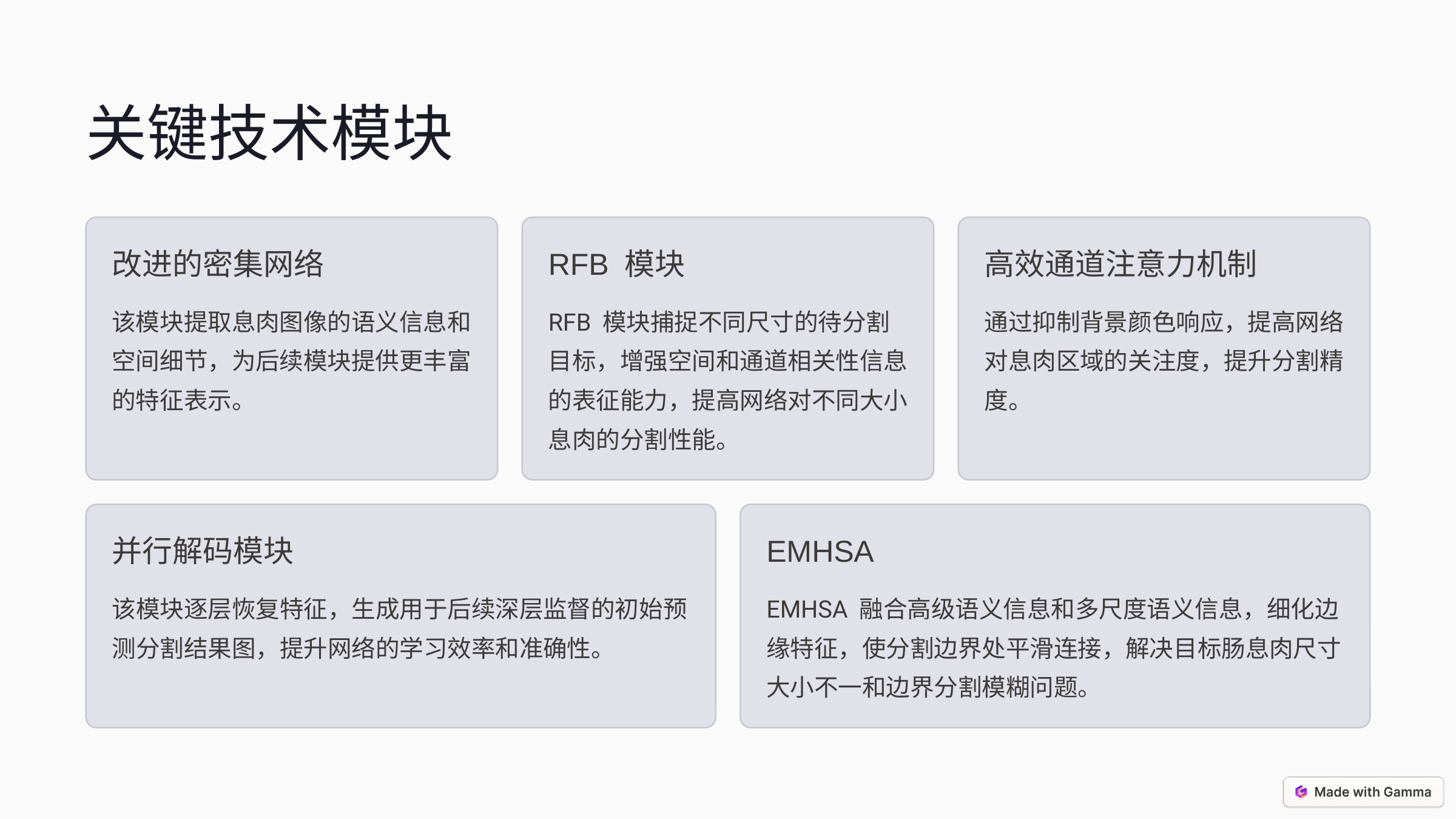

关键技术模块

改进的密集网络
RFB 模块
高效通道注意力机制
该模块提取息肉图像的语义信息和空间细节，为后续模块提供更丰富的特征表示。
RFB 模块捕捉不同尺寸的待分割目标，增强空间和通道相关性信息的表征能力，提高网络对不同大小息肉的分割性能。
通过抑制背景颜色响应，提高网络对息肉区域的关注度，提升分割精度。

并行解码模块
EMHSA
该模块逐层恢复特征，生成用于后续深层监督的初始预测分割结果图，提升网络的学习效率和准确性。
EMHSA 融合高级语义信息和多尺度语义信息，细化边缘特征，使分割边界处平滑连接，解决目标肠息肉尺寸大小不一和边界分割模糊问题。